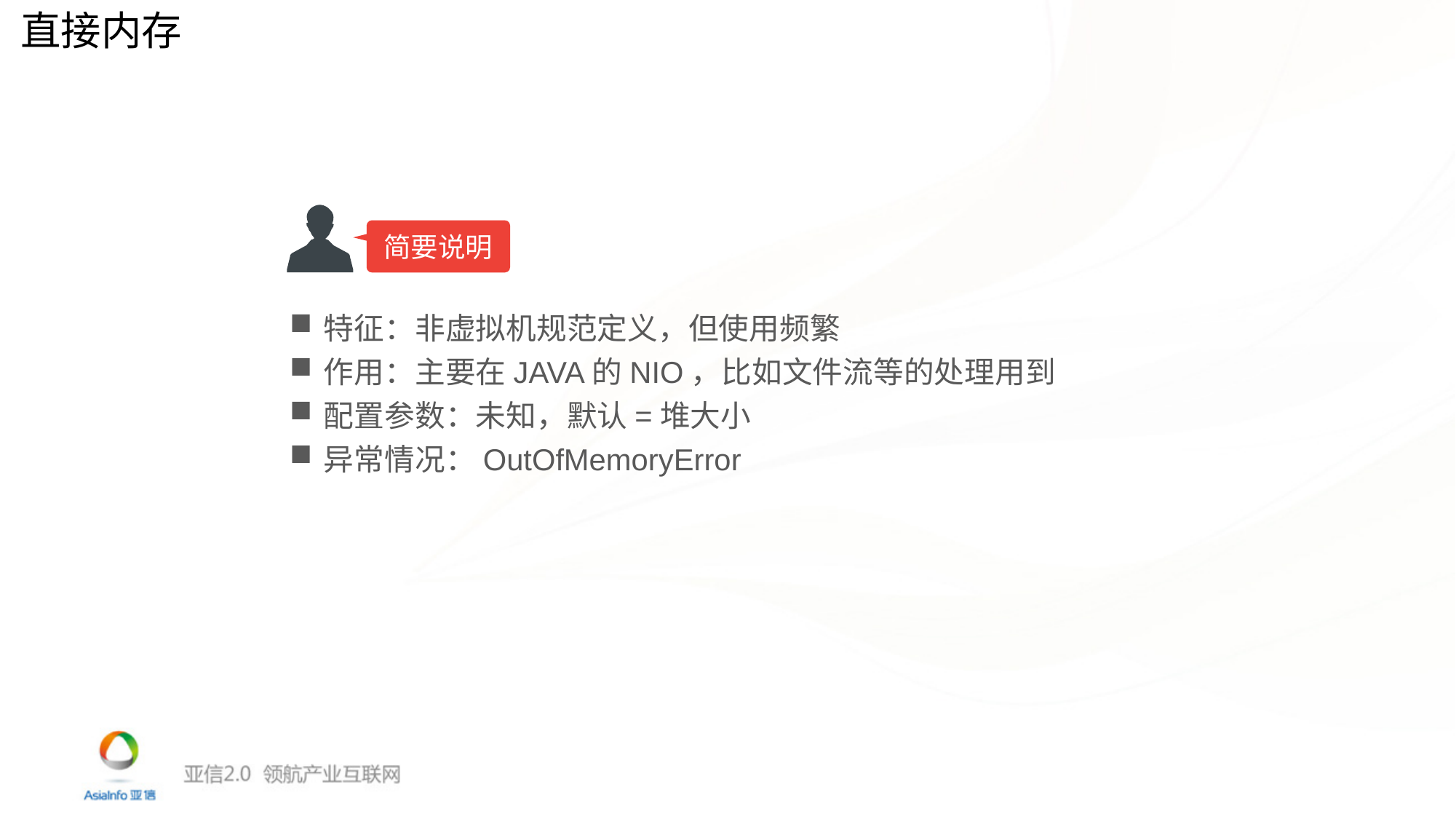

直接内存

简要说明

特征：非虚拟机规范定义，但使用频繁
作用：主要在JAVA的NIO，比如文件流等的处理用到
配置参数：未知，默认=堆大小
异常情况：OutOfMemoryError